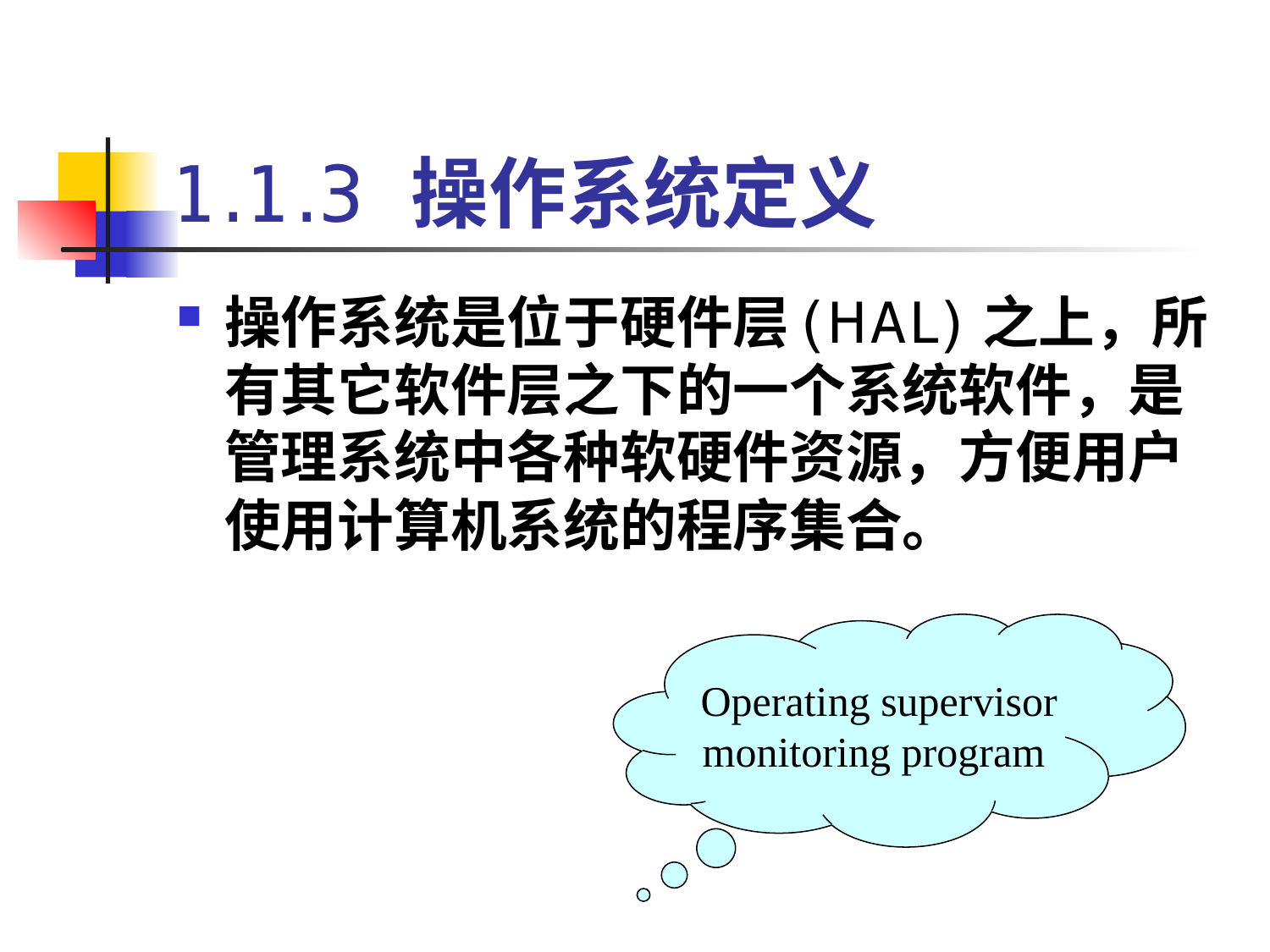

# 1.1.3 操作系统定义
操作系统是位于硬件层(HAL)之上，所有其它软件层之下的一个系统软件，是管理系统中各种软硬件资源，方便用户使用计算机系统的程序集合。
Operating supervisor
monitoring program